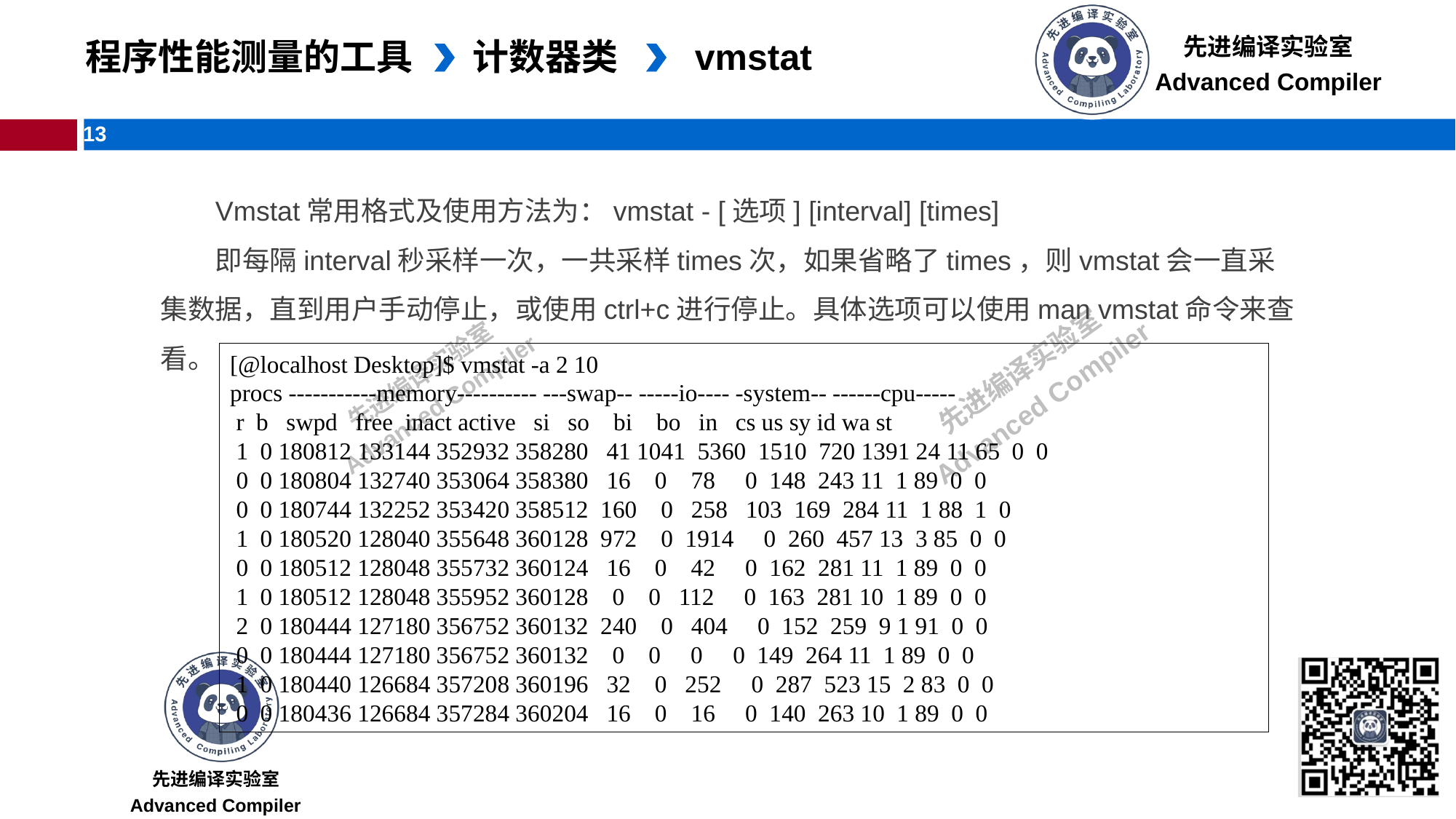

程序性能测量的工具
计数器类
vmstat

Vmstat常用格式及使用方法为：vmstat - [选项] [interval] [times]
即每隔interval秒采样一次，一共采样times次，如果省略了times，则vmstat会一直采集数据，直到用户手动停止，或使用ctrl+c进行停止。具体选项可以使用man vmstat命令来查看。
[@localhost Desktop]$ vmstat -a 2 10
procs -----------memory---------- ---swap-- -----io---- -system-- ------cpu-----
 r  b   swpd   free  inact active   si   so    bi    bo   in   cs us sy id wa st
 1  0 180812 133144 352932 358280   41 1041  5360  1510  720 1391 24 11 65  0  0
 0  0 180804 132740 353064 358380   16    0    78     0  148  243 11  1 89  0  0
 0  0 180744 132252 353420 358512  160    0   258   103  169  284 11  1 88  1  0
 1  0 180520 128040 355648 360128  972    0  1914     0  260  457 13  3 85  0  0
 0  0 180512 128048 355732 360124   16    0    42     0  162  281 11  1 89  0  0
 1  0 180512 128048 355952 360128    0    0   112     0  163  281 10  1 89  0  0
 2  0 180444 127180 356752 360132  240    0   404     0  152  259  9 1 91  0  0
 0  0 180444 127180 356752 360132    0    0     0     0  149  264 11  1 89  0  0
 1  0 180440 126684 357208 360196   32    0   252     0  287  523 15  2 83  0  0
 0  0 180436 126684 357284 360204   16    0    16     0  140  263 10  1 89  0  0